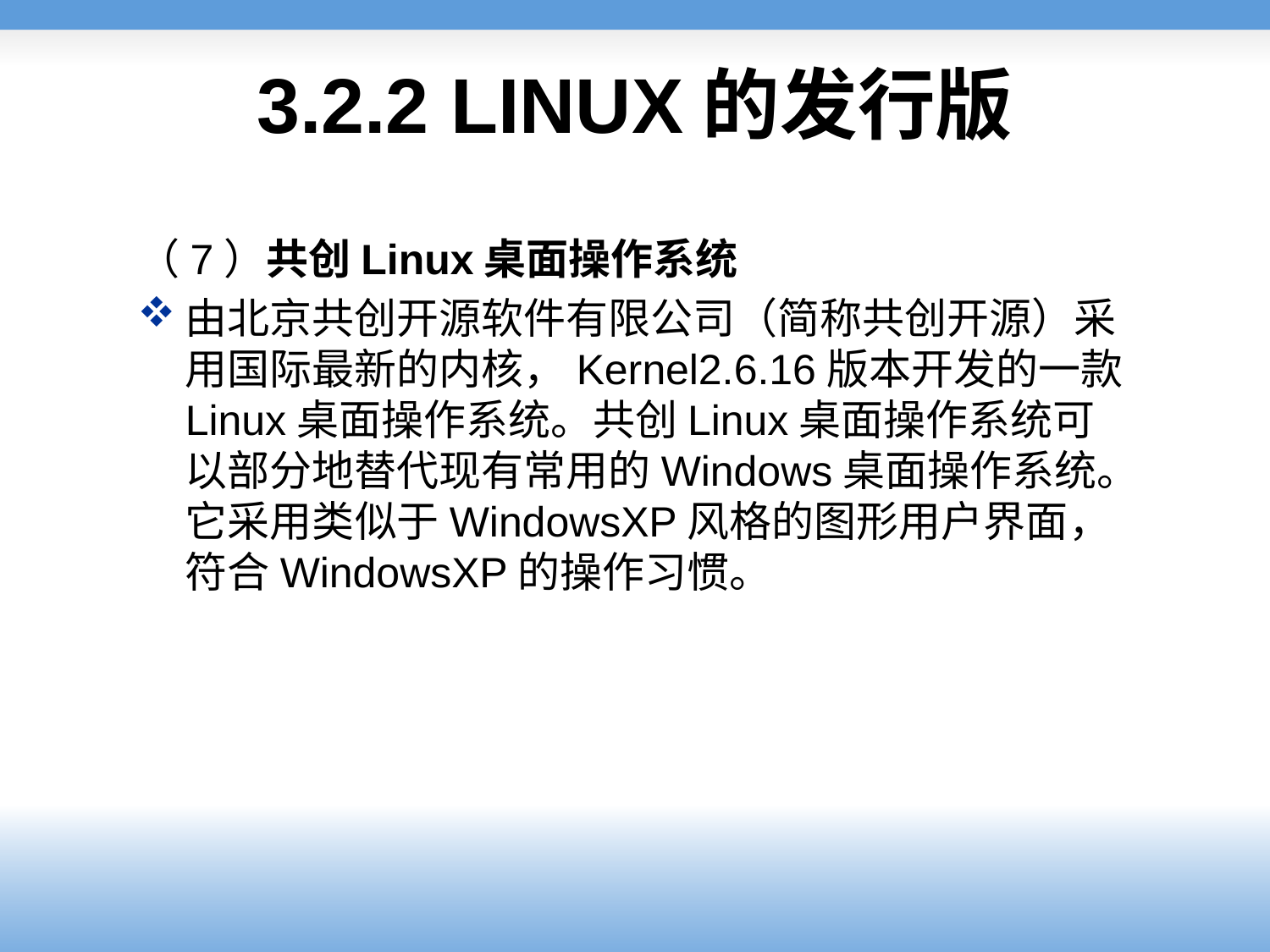

# 3.2.2 LINUX的发行版
（7）共创Linux桌面操作系统
由北京共创开源软件有限公司（简称共创开源）采用国际最新的内核，Kernel2.6.16版本开发的一款Linux桌面操作系统。共创Linux桌面操作系统可以部分地替代现有常用的Windows桌面操作系统。它采用类似于WindowsXP风格的图形用户界面，符合WindowsXP的操作习惯。